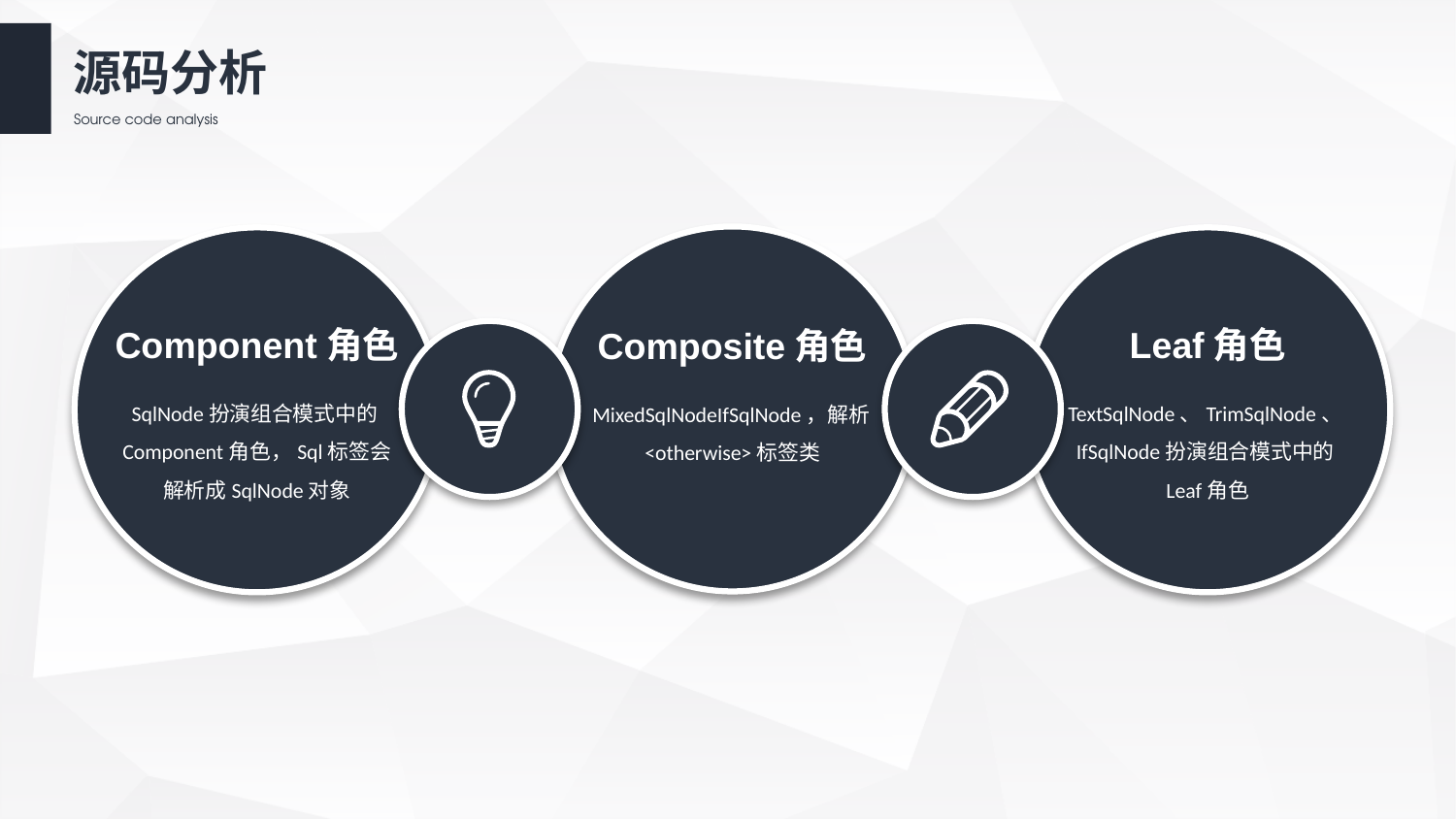

源码分析
Source code analysis

Component角色
Leaf角色
Composite角色

SqlNode扮演组合模式中的Component角色，Sql标签会解析成SqlNode对象
TextSqlNode、TrimSqlNode、IfSqlNode扮演组合模式中的Leaf角色
MixedSqlNodeIfSqlNode，解析<otherwise>标签类